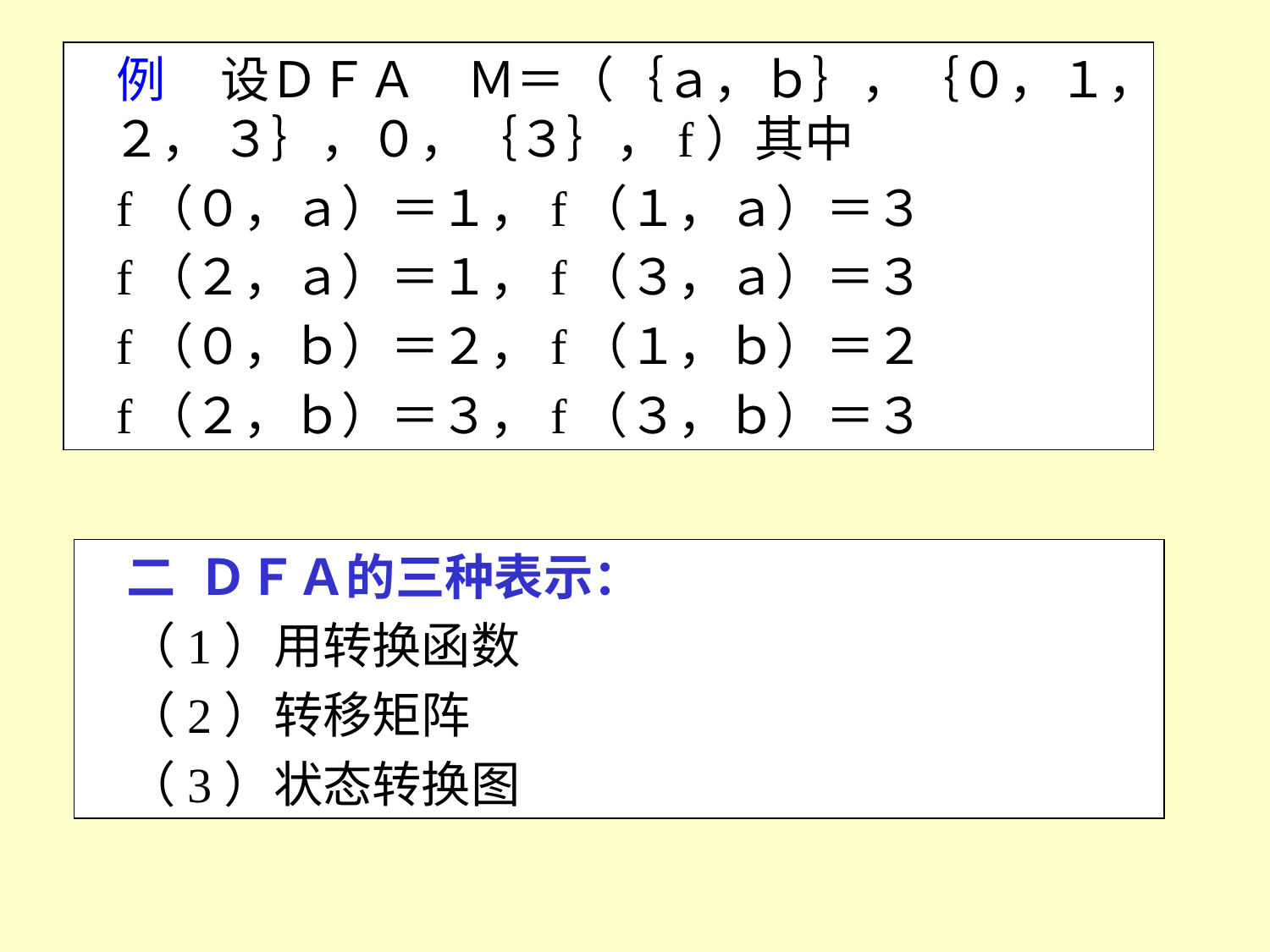

例     设ＤＦＡ　Ｍ＝（｛ａ，ｂ｝，｛０，１，２， ３｝，０，｛３｝，f）其中
f（０，ａ）＝１，f（１，ａ）＝３
f（２，ａ）＝１，f（３，ａ）＝３
f（０，ｂ）＝２，f（１，ｂ）＝２
f（２，ｂ）＝３，f（３，ｂ）＝３
二  ＤＦＡ的三种表示：
（1）用转换函数
（2）转移矩阵
（3）状态转换图